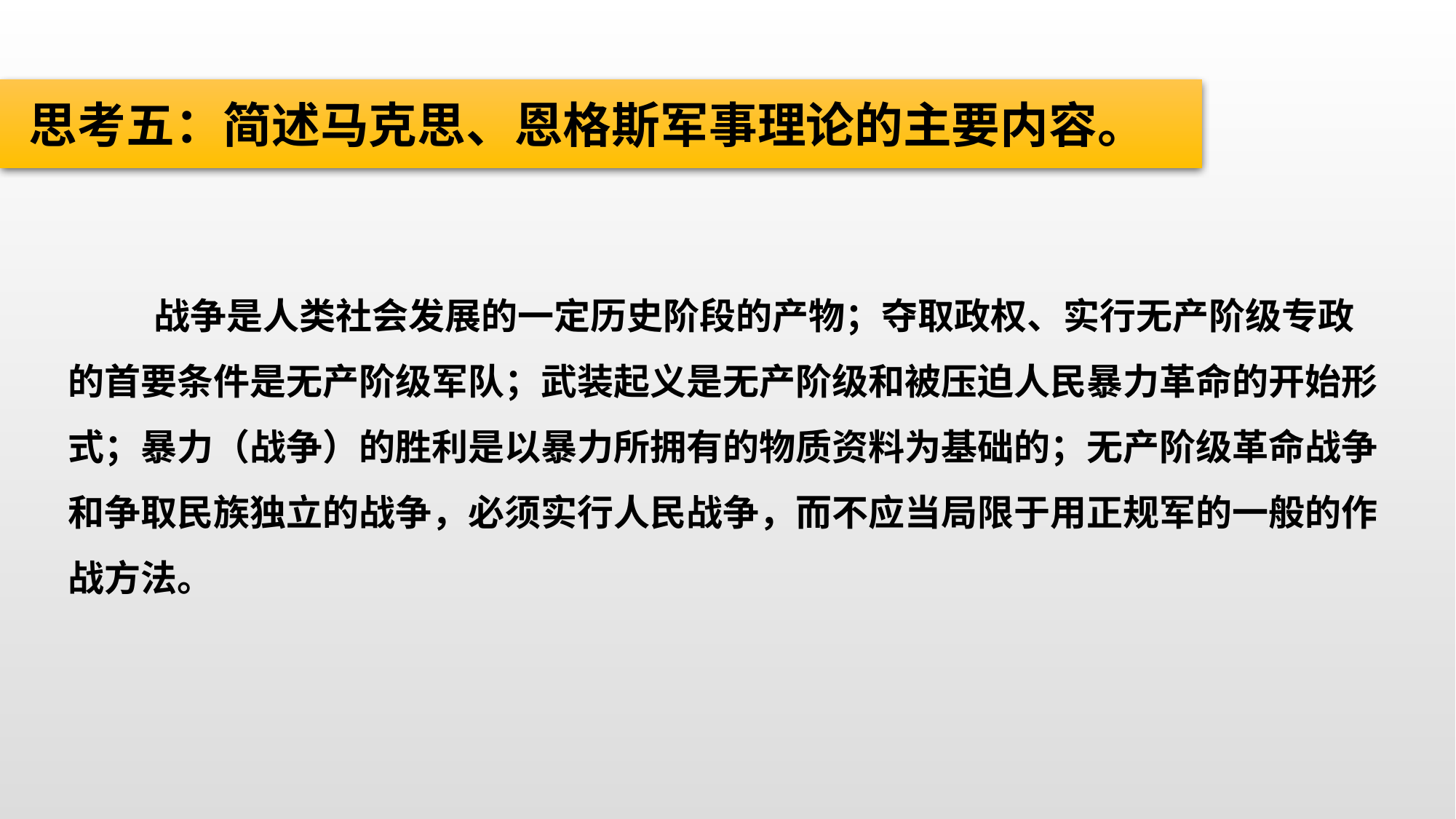

思考五：简述马克思、恩格斯军事理论的主要内容。
战争是人类社会发展的一定历史阶段的产物；夺取政权、实行无产阶级专政的首要条件是无产阶级军队；武装起义是无产阶级和被压迫人民暴力革命的开始形式；暴力（战争）的胜利是以暴力所拥有的物质资料为基础的；无产阶级革命战争和争取民族独立的战争，必须实行人民战争，而不应当局限于用正规军的一般的作战方法。